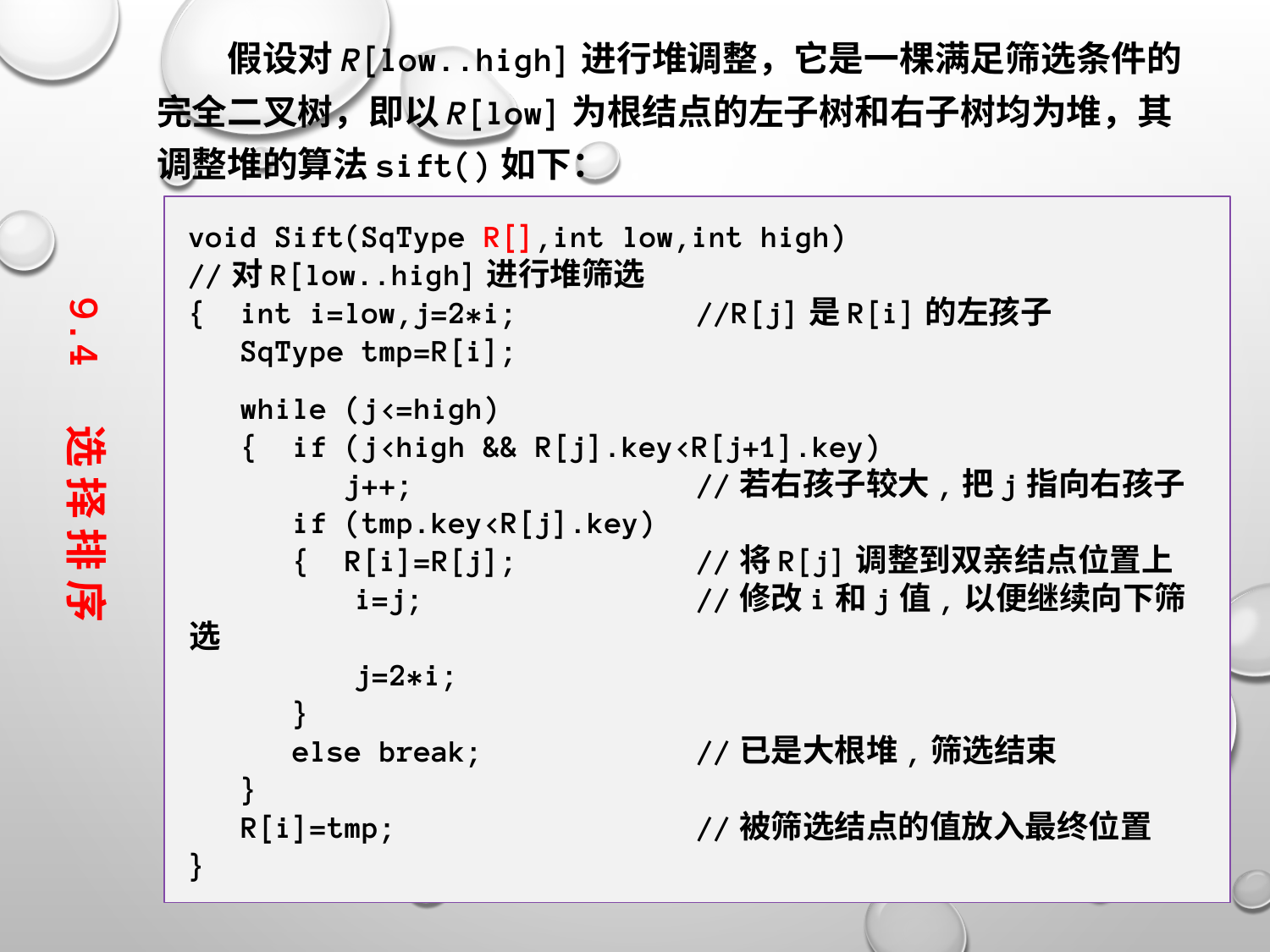

假设对R[low..high]进行堆调整，它是一棵满足筛选条件的完全二叉树，即以R[low]为根结点的左子树和右子树均为堆，其调整堆的算法sift()如下：
void Sift(SqType R[],int low,int high)
//对R[low..high]进行堆筛选
{  int i=low,j=2*i;		//R[j]是R[i]的左孩子
   SqType tmp=R[i];
   while (j<=high)
   {  if (j<high && R[j].key<R[j+1].key)
         j++;			//若右孩子较大,把j指向右孩子
      if (tmp.key<R[j].key)
      {  R[i]=R[j];		//将R[j]调整到双亲结点位置上
	　i=j;			//修改i和j值,以便继续向下筛选
	　j=2*i;
      }
      else break;		//已是大根堆,筛选结束
   }
   R[i]=tmp;			//被筛选结点的值放入最终位置
}
9.4  选 择 排 序